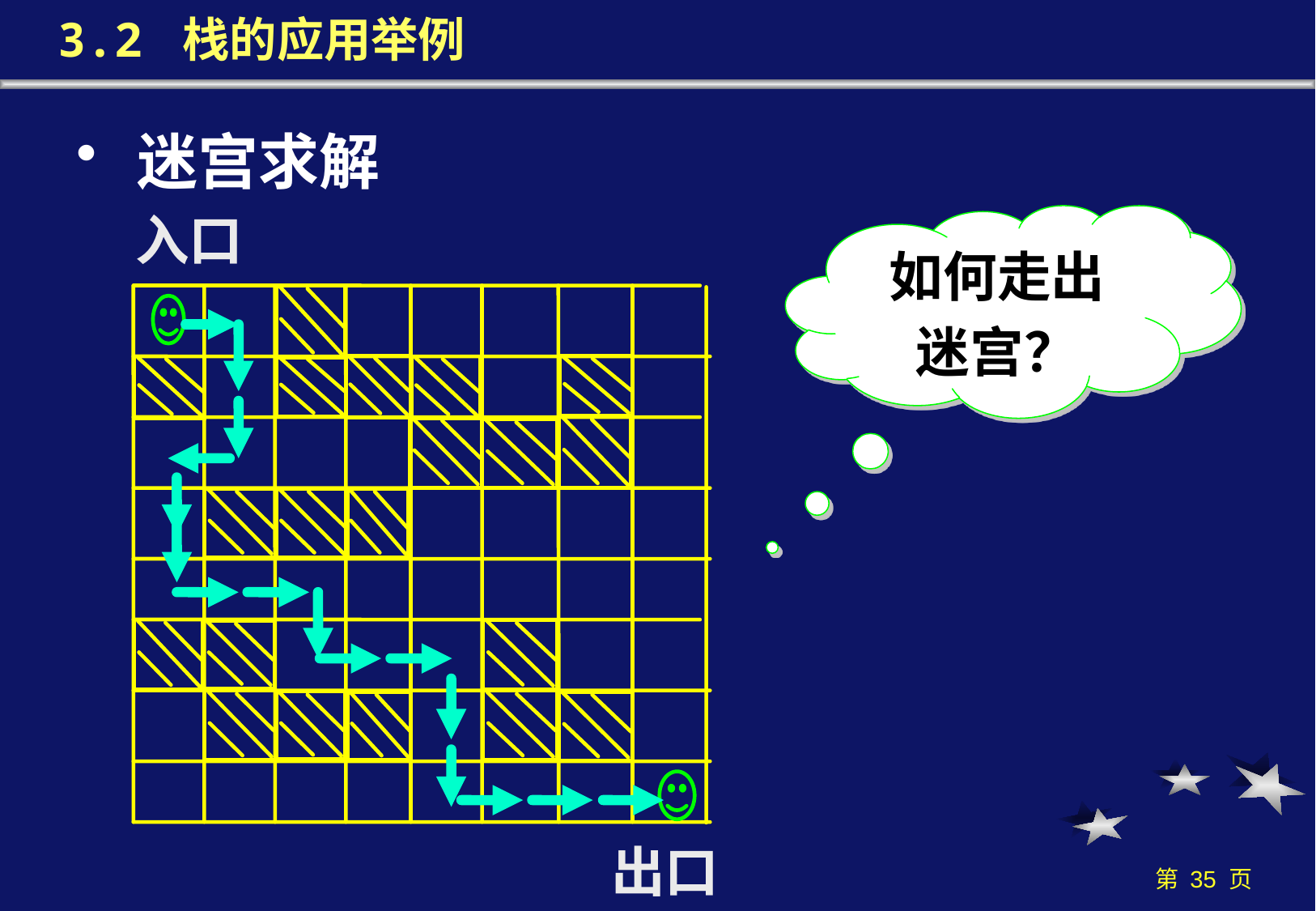

3.2 栈的应用举例
迷宫求解
入口
如何走出
迷宫？

出口